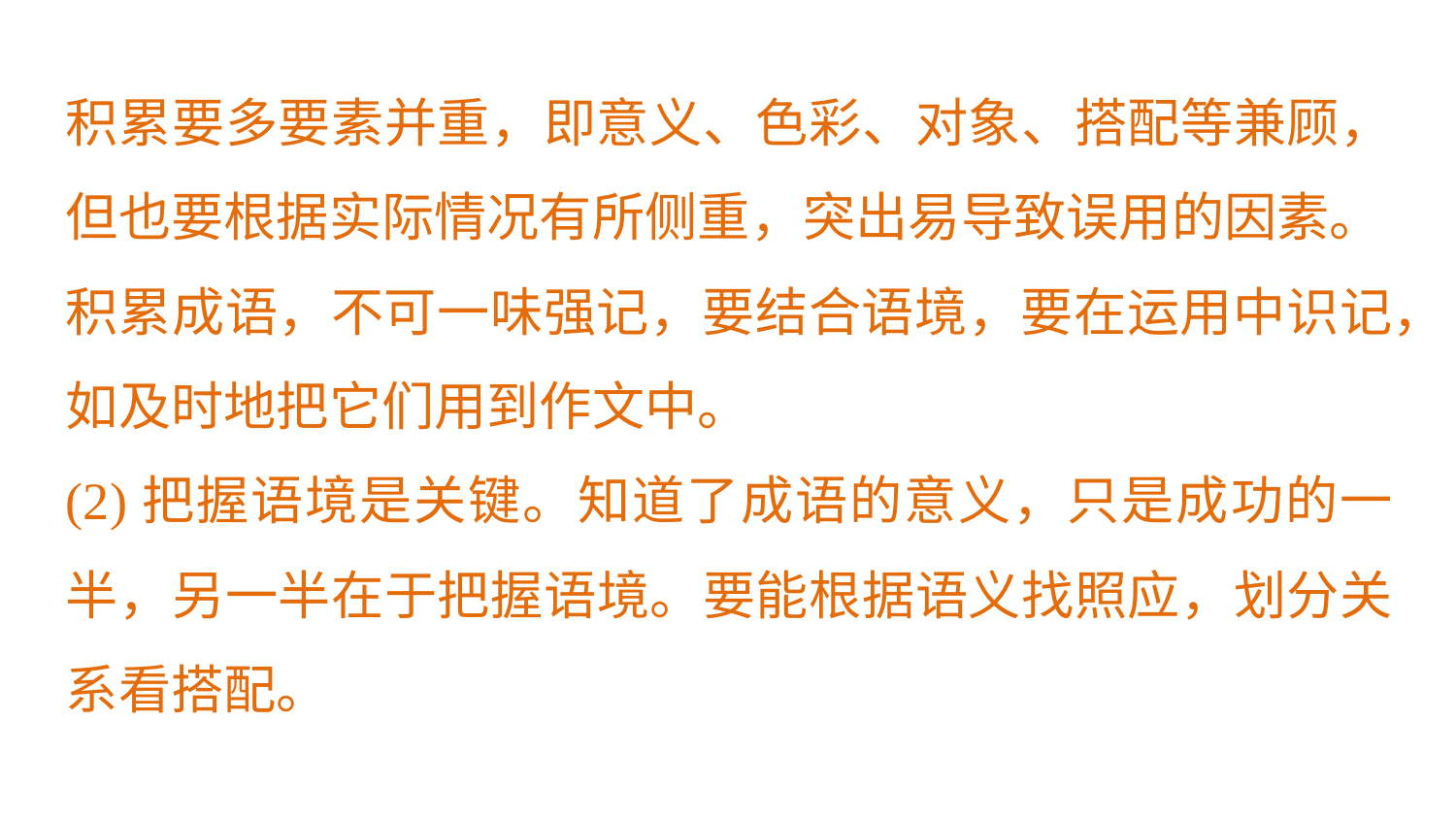

积累要多要素并重，即意义、色彩、对象、搭配等兼顾，但也要根据实际情况有所侧重，突出易导致误用的因素。
积累成语，不可一味强记，要结合语境，要在运用中识记，如及时地把它们用到作文中。
(2)把握语境是关键。知道了成语的意义，只是成功的一半，另一半在于把握语境。要能根据语义找照应，划分关系看搭配。